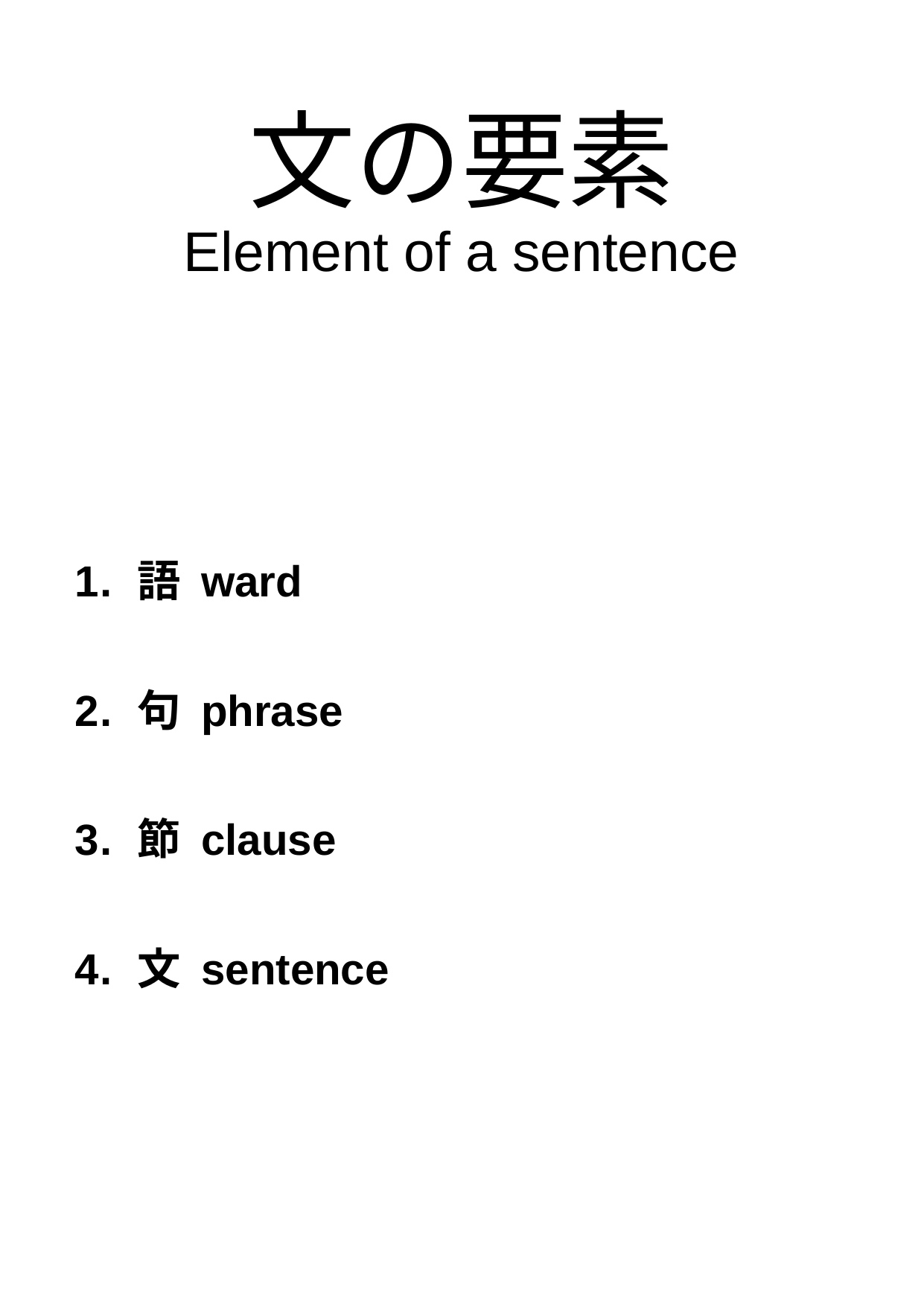

# 文の要素 Element of a sentence
語 ward

句 phrase

節 clause

文 sentence